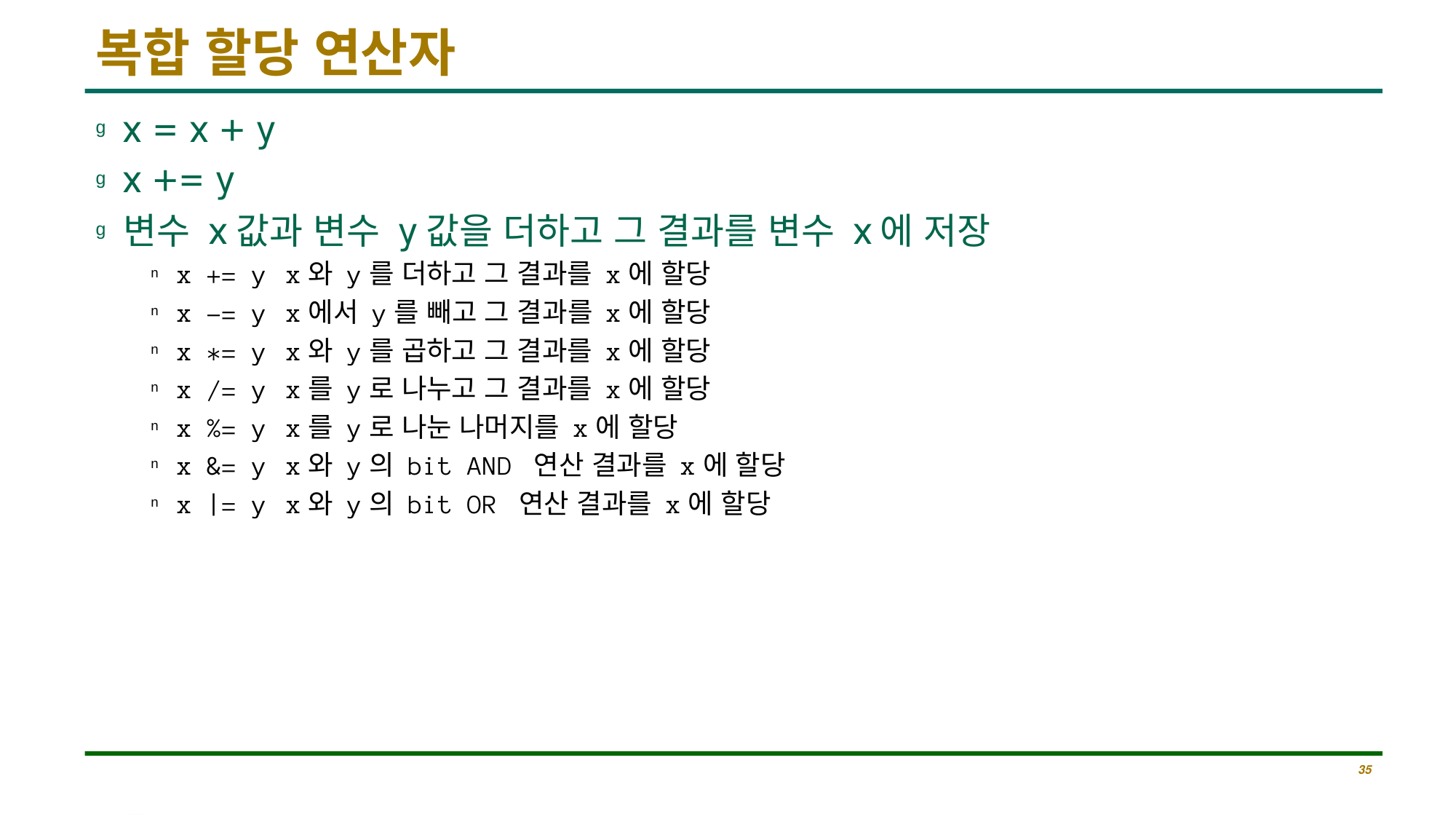

# 복합 할당 연산자
x = x + y
x += y
변수 x값과 변수 y값을 더하고 그 결과를 변수 x에 저장
x += y 	x와 y를 더하고 그 결과를 x에 할당
x -= y 	x에서 y를 빼고 그 결과를 x에 할당
x *= y 	x와 y를 곱하고 그 결과를 x에 할당
x /= y 	x를 y로 나누고 그 결과를 x에 할당
x %= y 	x를 y로 나눈 나머지를 x에 할당
x &= y 	x와 y의 bit AND 연산 결과를 x에 할당
x |= y 	x와 y의 bit OR 연산 결과를 x에 할당